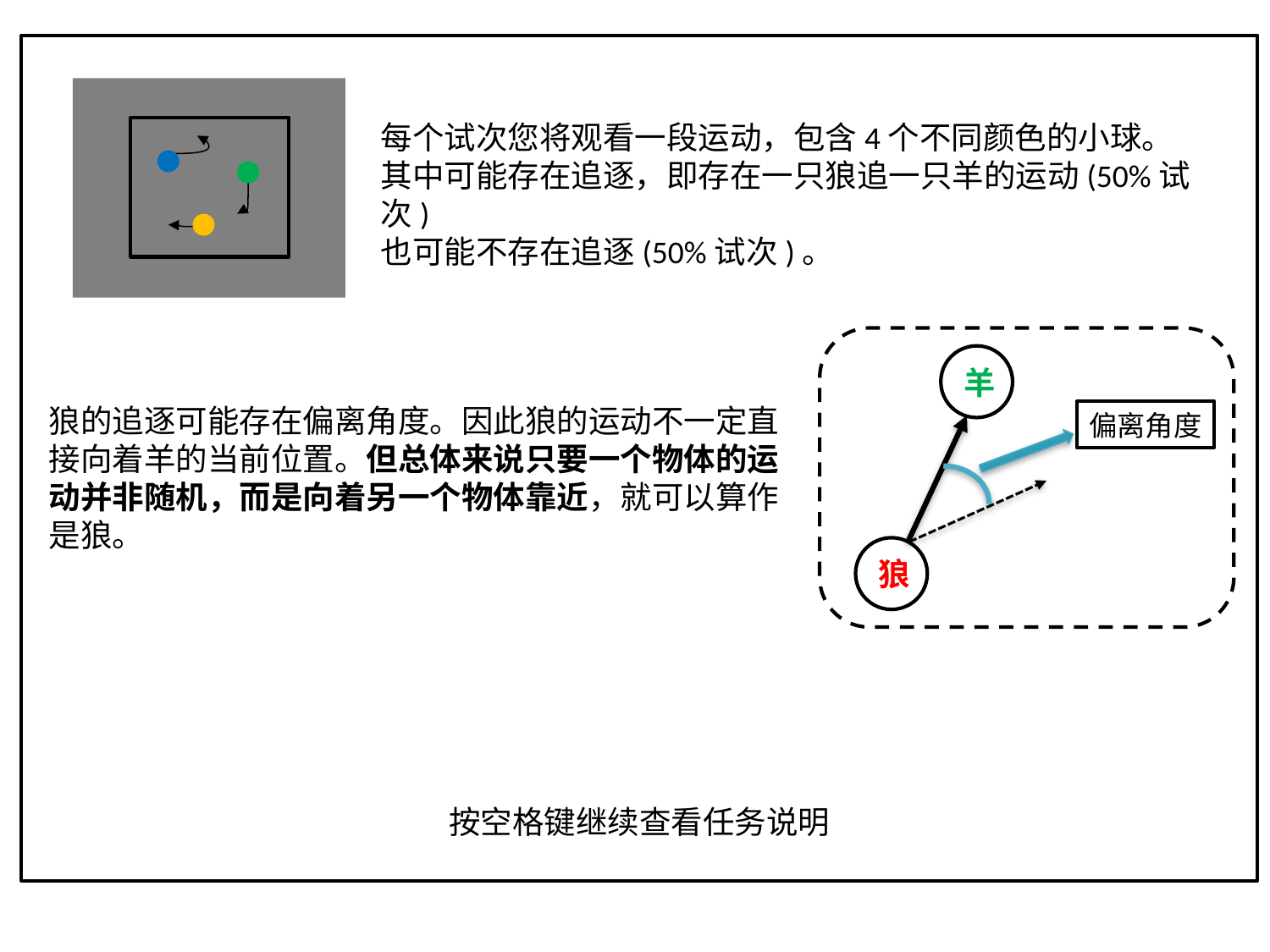

每个试次您将观看一段运动，包含4个不同颜色的小球。
其中可能存在追逐，即存在一只狼追一只羊的运动(50%试次)
也可能不存在追逐(50%试次)。

羊
偏离角度

狼
狼的追逐可能存在偏离角度。因此狼的运动不一定直接向着羊的当前位置。但总体来说只要一个物体的运动并非随机，而是向着另一个物体靠近，就可以算作是狼。
按空格键继续查看任务说明